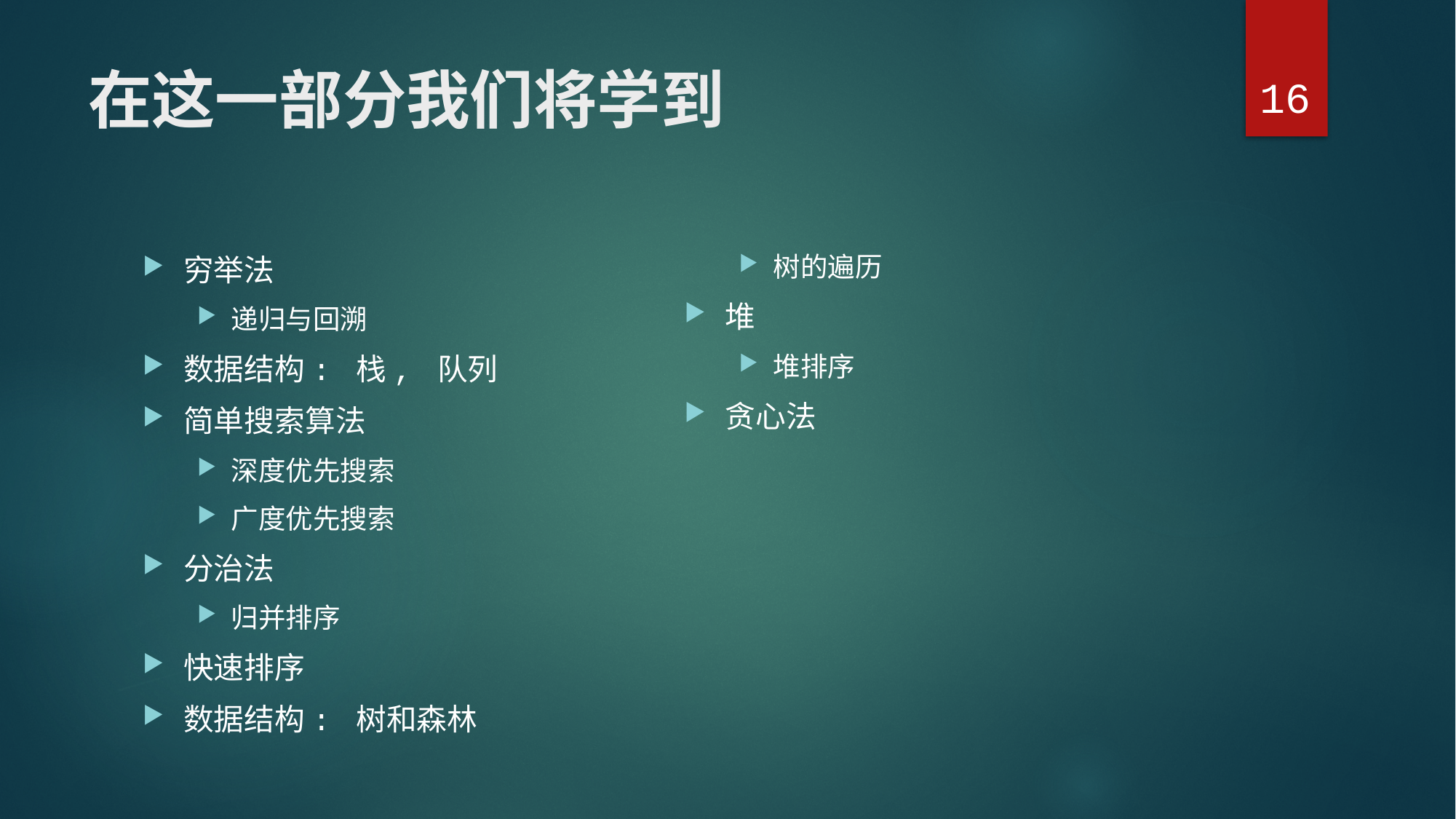

16
# 在这一部分我们将学到
树的遍历
堆
堆排序
贪心法
穷举法
递归与回溯
数据结构: 栈, 队列
简单搜索算法
深度优先搜索
广度优先搜索
分治法
归并排序
快速排序
数据结构: 树和森林